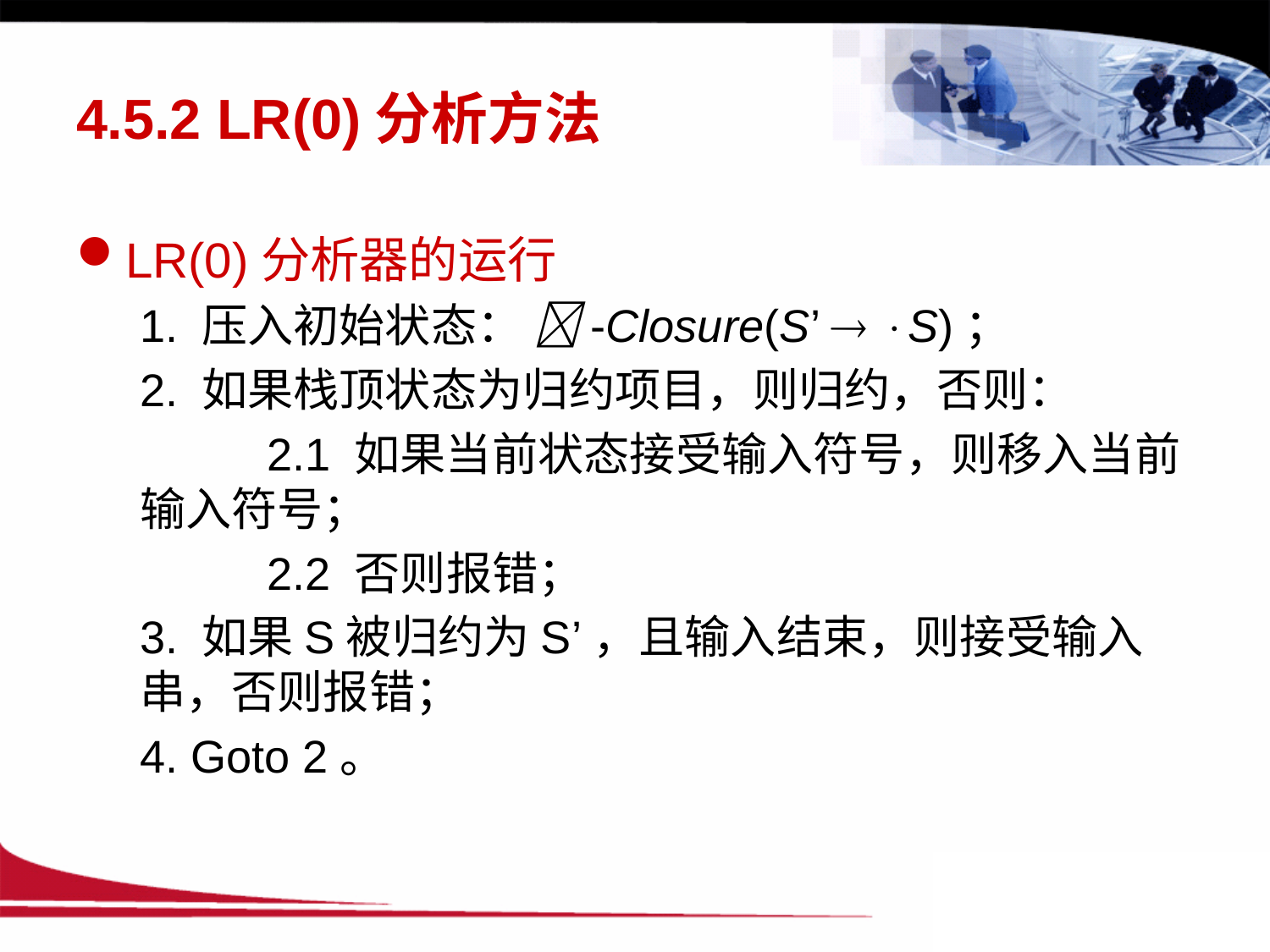

# 4.5.2 LR(0)分析方法
LR(0)分析器的运行
1. 压入初始状态： ε-Closure(S’ → ⋅S)；
2. 如果栈顶状态为归约项目，则归约，否则：
	2.1 如果当前状态接受输入符号，则移入当前输入符号；
	2.2 否则报错；
3. 如果S被归约为S’，且输入结束，则接受输入串，否则报错；
4. Goto 2。